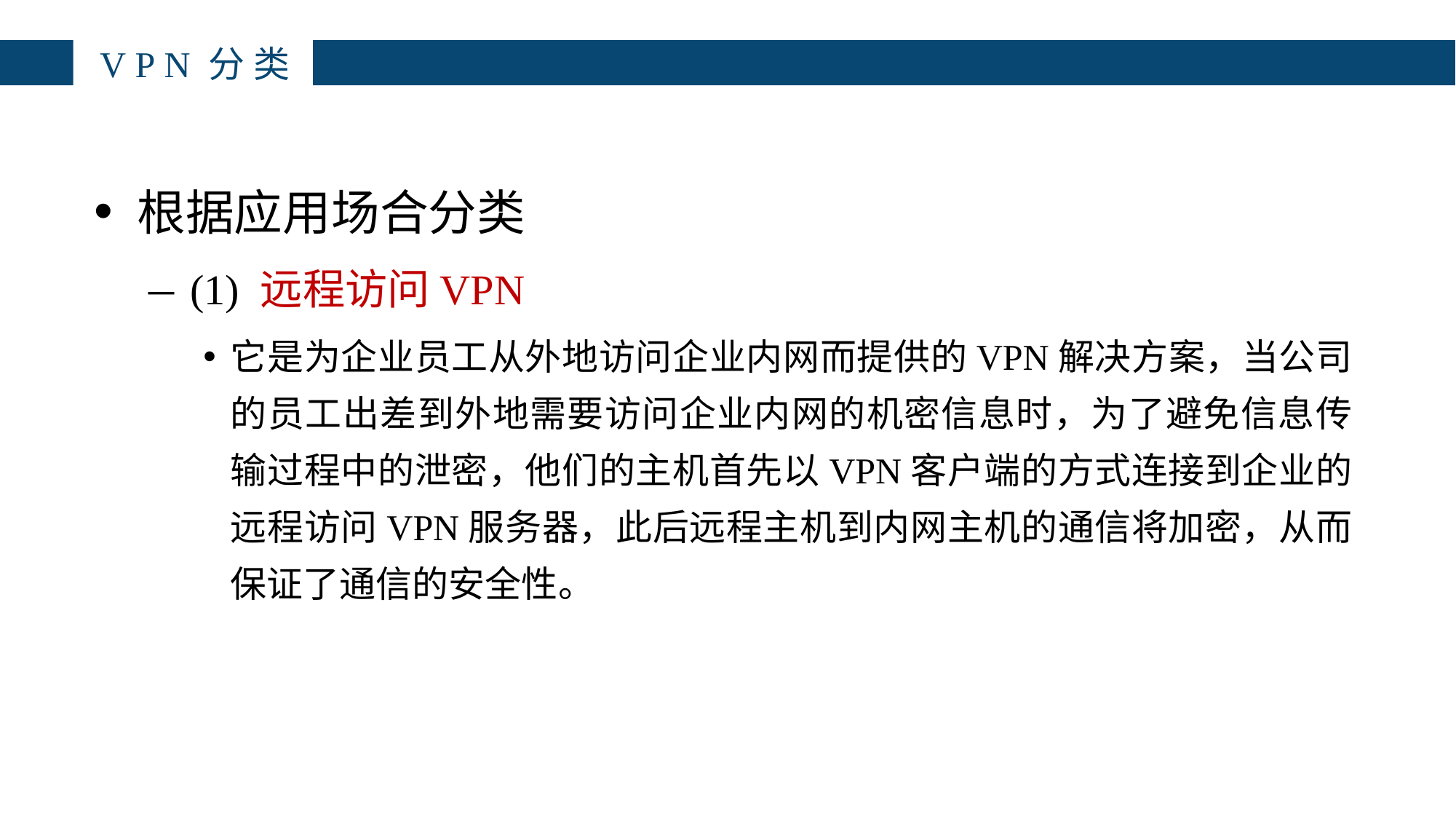

# VPN分类
根据应用场合分类
(1) 远程访问VPN
它是为企业员工从外地访问企业内网而提供的VPN解决方案，当公司的员工出差到外地需要访问企业内网的机密信息时，为了避免信息传输过程中的泄密，他们的主机首先以VPN客户端的方式连接到企业的远程访问VPN服务器，此后远程主机到内网主机的通信将加密，从而保证了通信的安全性。